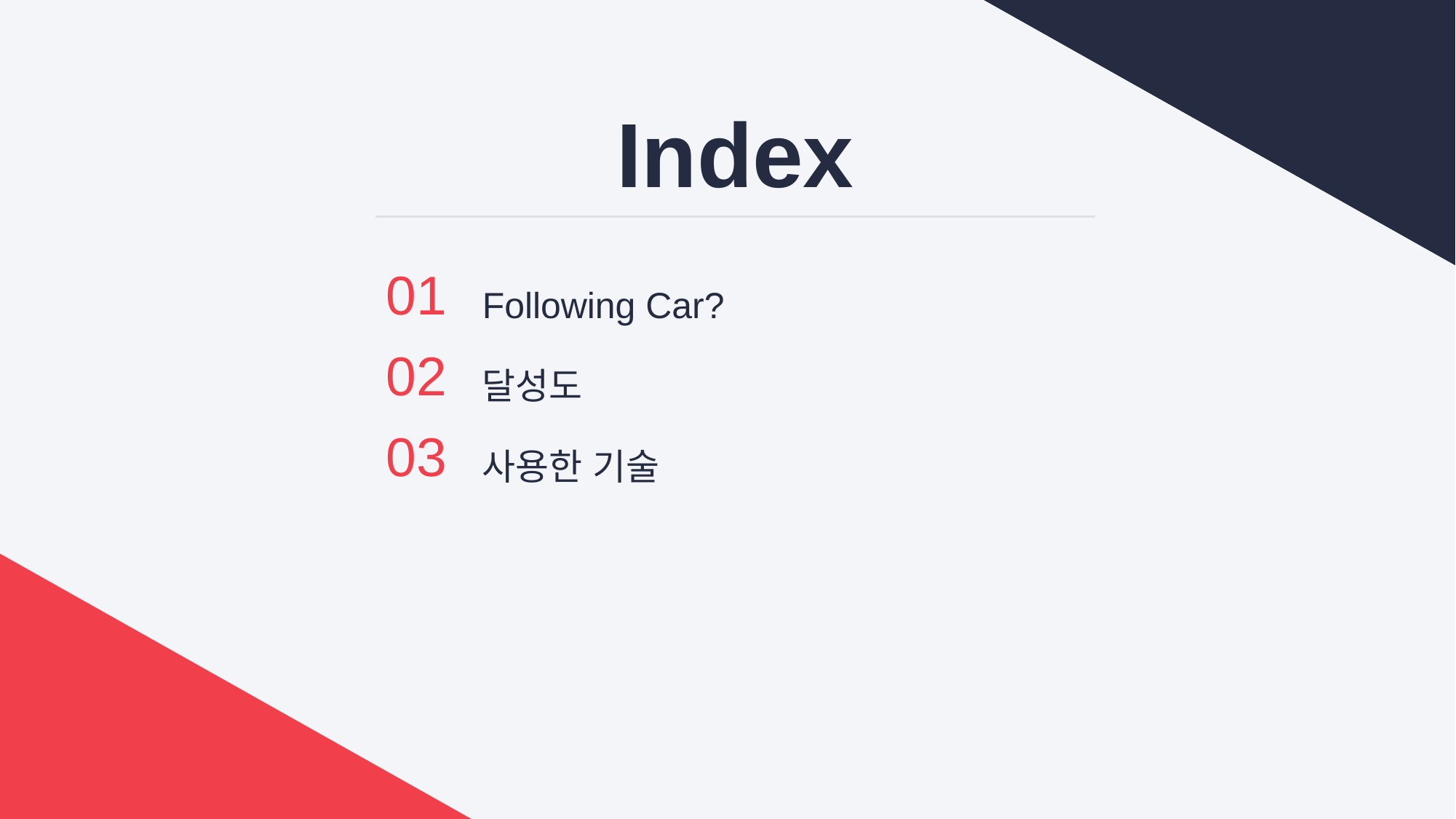

Index
01
02
03

Following Car?
달성도
사용한 기술